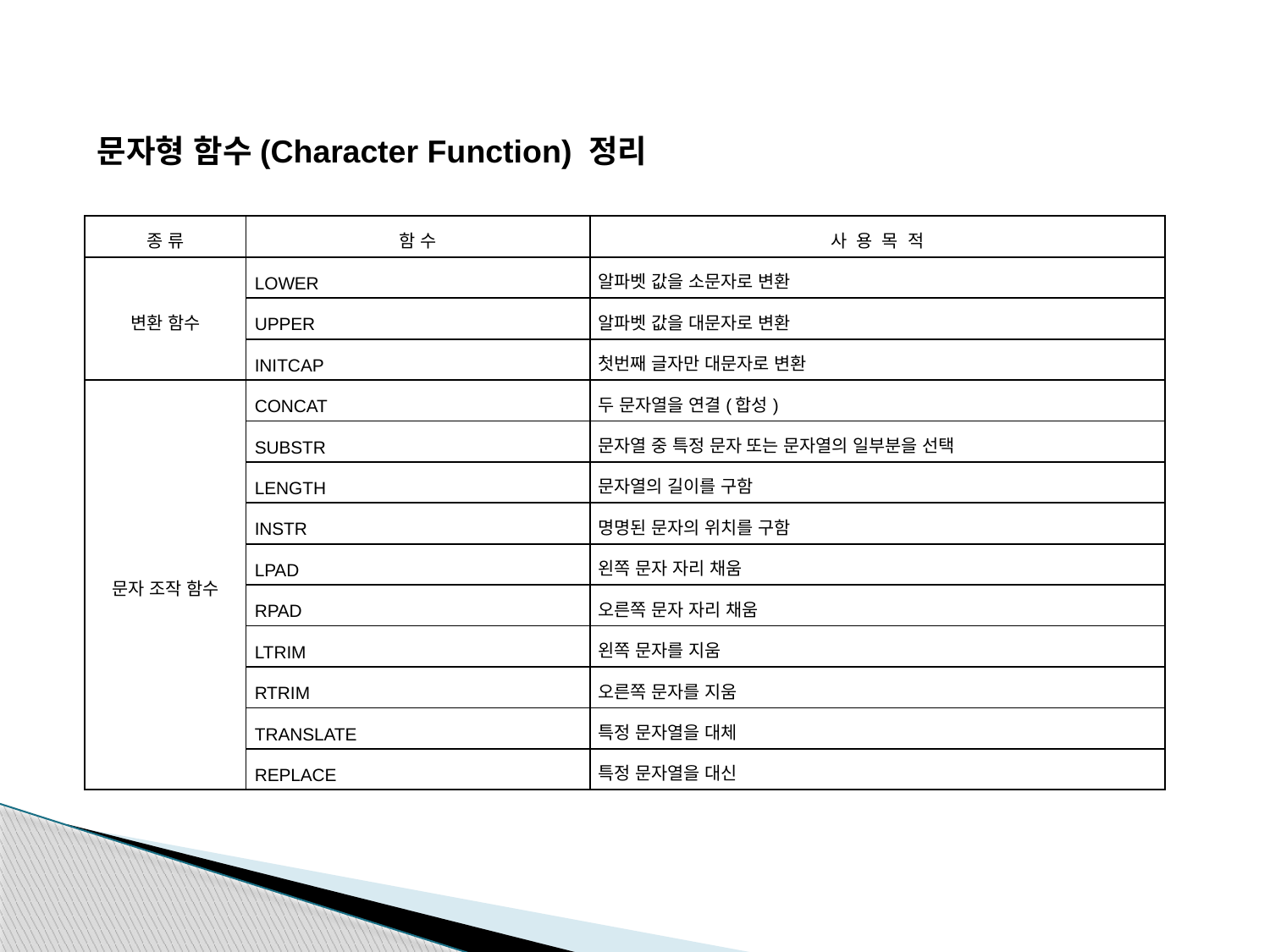

문자형 함수(Character Function) 정리
| 종 류 | 함 수 | 사 용 목 적 |
| --- | --- | --- |
| 변환 함수 | LOWER | 알파벳 값을 소문자로 변환 |
|  | UPPER | 알파벳 값을 대문자로 변환 |
|  | INITCAP | 첫번째 글자만 대문자로 변환 |
| 문자 조작 함수 | CONCAT | 두 문자열을 연결(합성) |
|  | SUBSTR | 문자열 중 특정 문자 또는 문자열의 일부분을 선택 |
|  | LENGTH | 문자열의 길이를 구함 |
|  | INSTR | 명명된 문자의 위치를 구함 |
|  | LPAD | 왼쪽 문자 자리 채움 |
|  | RPAD | 오른쪽 문자 자리 채움 |
|  | LTRIM | 왼쪽 문자를 지움 |
|  | RTRIM | 오른쪽 문자를 지움 |
|  | TRANSLATE | 특정 문자열을 대체 |
|  | REPLACE | 특정 문자열을 대신 |